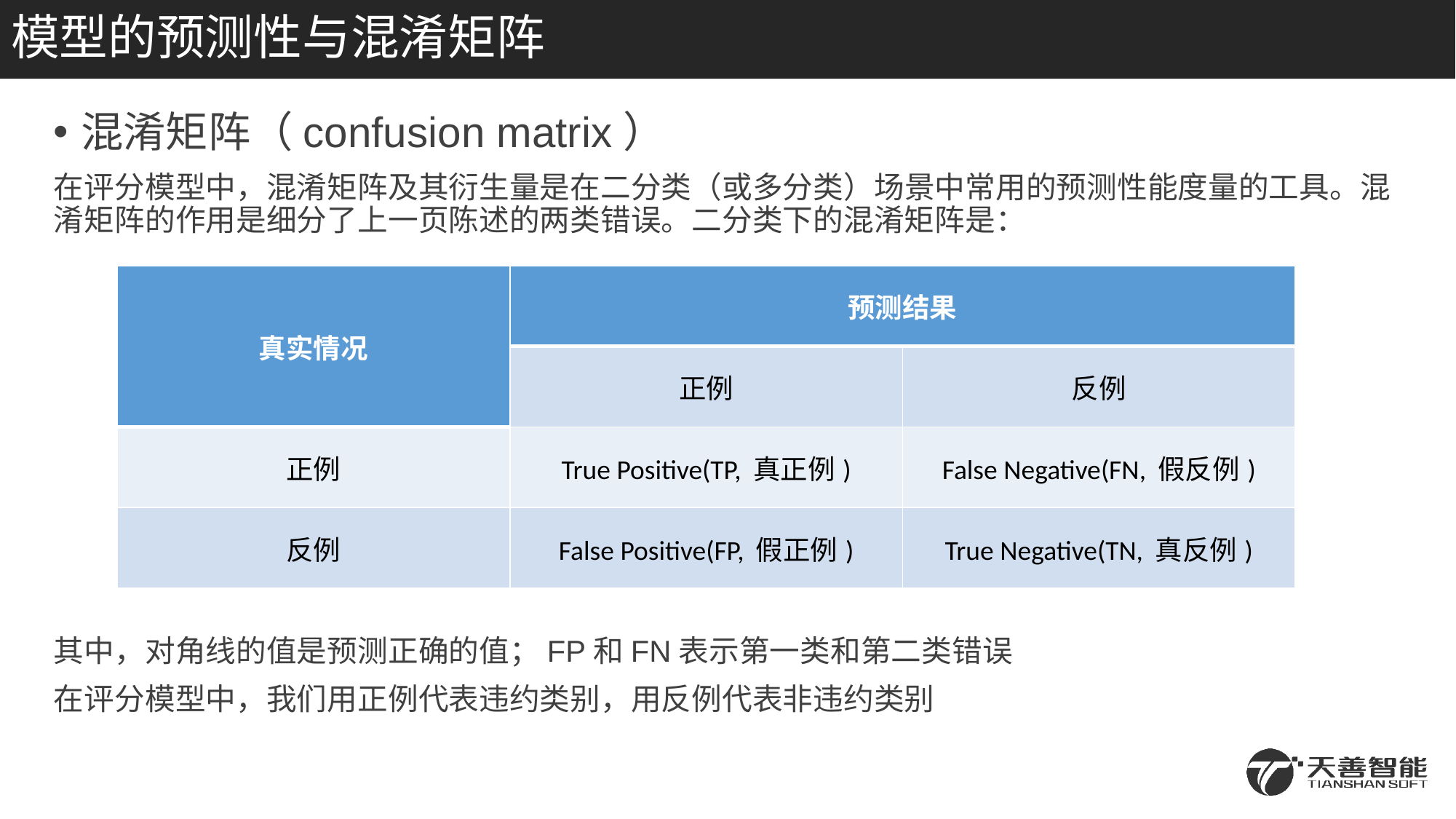

# 模型的预测性与混淆矩阵
混淆矩阵（confusion matrix）
在评分模型中，混淆矩阵及其衍生量是在二分类（或多分类）场景中常用的预测性能度量的工具。混淆矩阵的作用是细分了上一页陈述的两类错误。二分类下的混淆矩阵是：

其中，对角线的值是预测正确的值；FP和FN表示第一类和第二类错误
在评分模型中，我们用正例代表违约类别，用反例代表非违约类别

| 真实情况 | 预测结果 |  |
| --- | --- | --- |
|  | 正例 | 反例 |
| 正例 | True Positive(TP, 真正例) | False Negative(FN, 假反例) |
| 反例 | False Positive(FP, 假正例) | True Negative(TN, 真反例) |